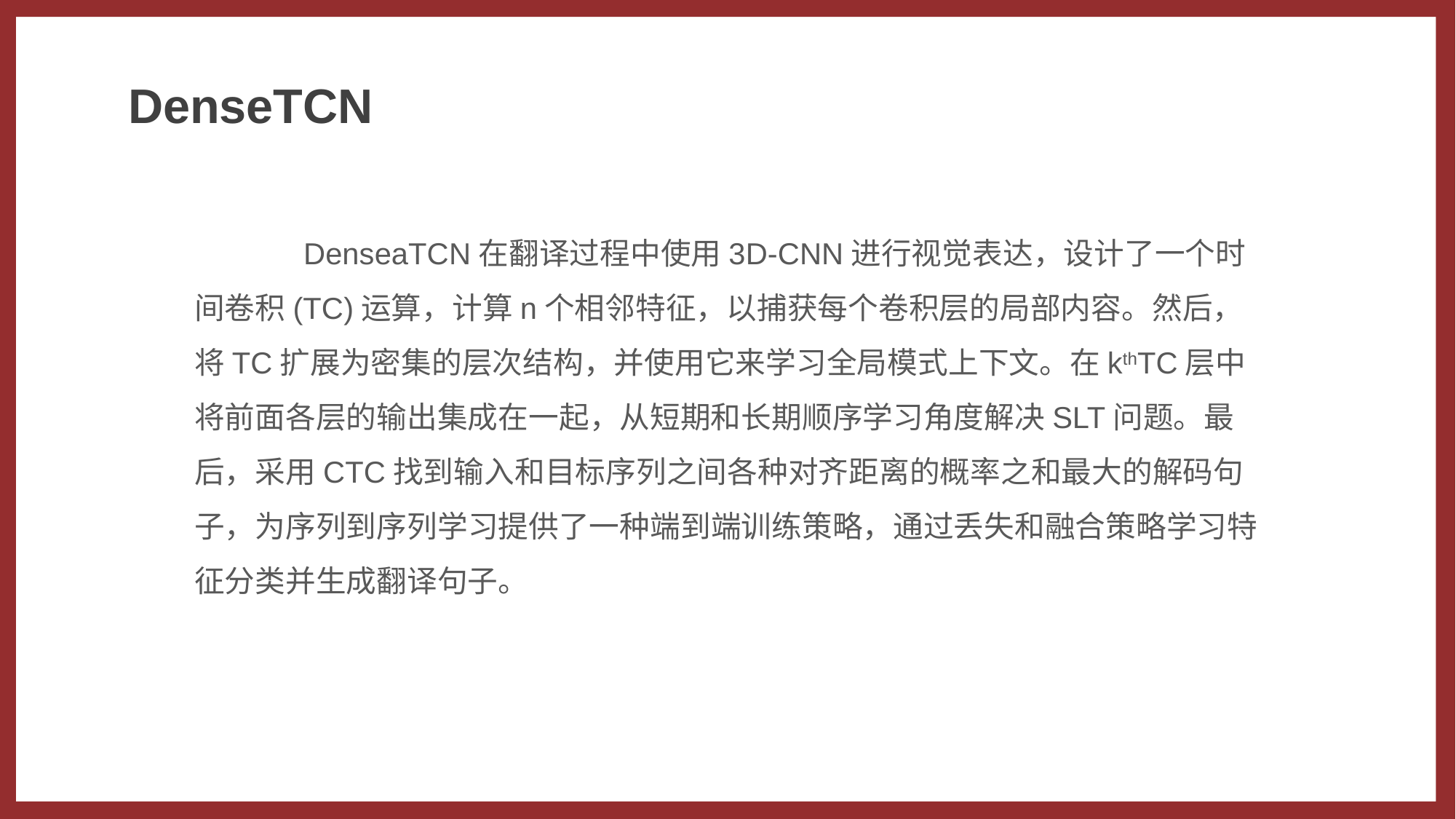

DenseTCN
	DenseaTCN在翻译过程中使用3D-CNN进行视觉表达，设计了一个时间卷积(TC)运算，计算n个相邻特征，以捕获每个卷积层的局部内容。然后，将TC扩展为密集的层次结构，并使用它来学习全局模式上下文。在kthTC层中将前面各层的输出集成在一起，从短期和长期顺序学习角度解决SLT问题。最后，采用CTC找到输入和目标序列之间各种对齐距离的概率之和最大的解码句子，为序列到序列学习提供了一种端到端训练策略，通过丢失和融合策略学习特征分类并生成翻译句子。